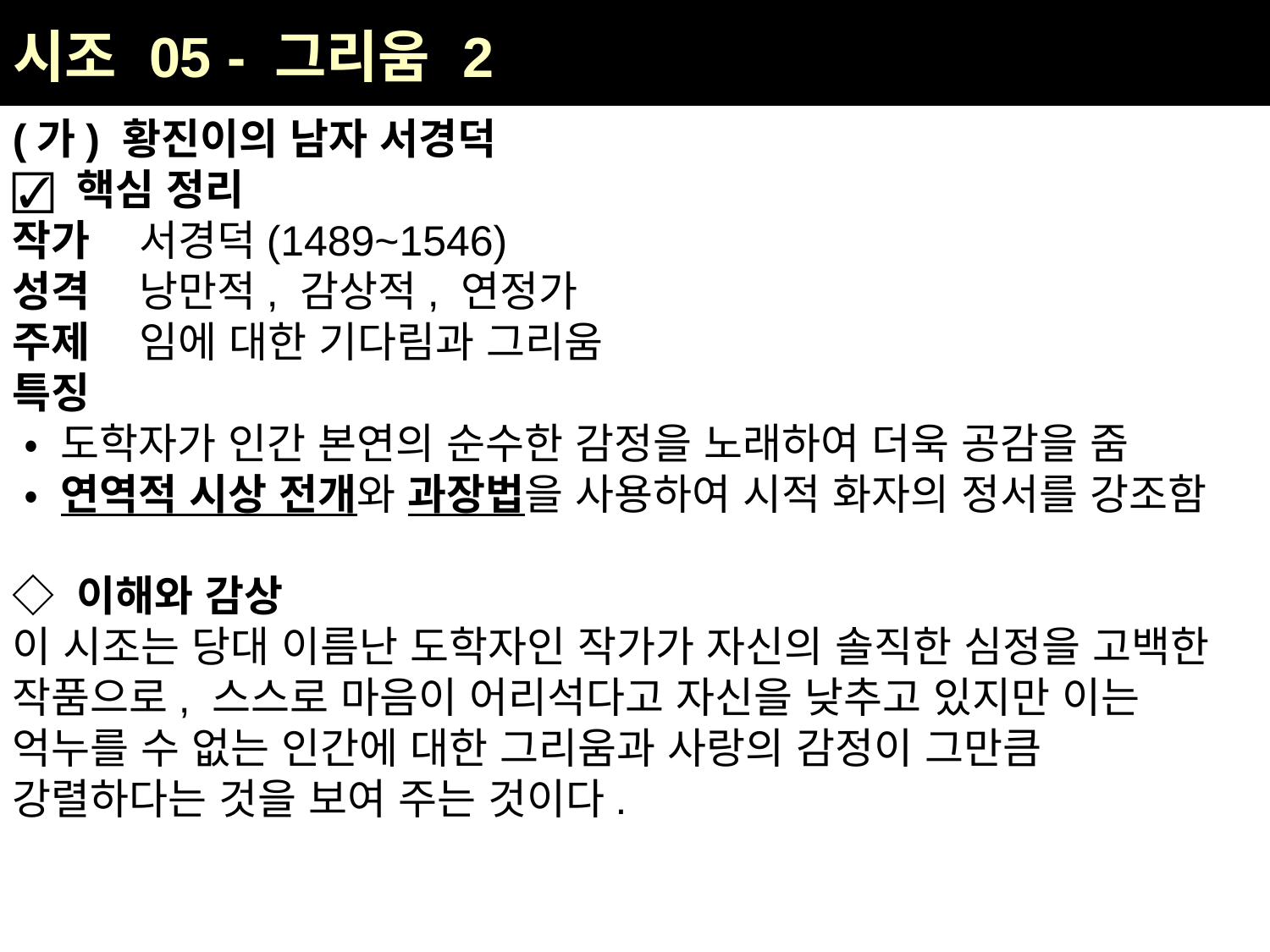

| 시조 05 - 그리움 2 |
| --- |
(가) 황진이의 남자 서경덕
☑ 핵심 정리
작가	서경덕(1489~1546)
성격	낭만적, 감상적, 연정가
주제	임에 대한 기다림과 그리움
특징
 • 도학자가 인간 본연의 순수한 감정을 노래하여 더욱 공감을 줌
 • 연역적 시상 전개와 과장법을 사용하여 시적 화자의 정서를 강조함

◇ 이해와 감상
이 시조는 당대 이름난 도학자인 작가가 자신의 솔직한 심정을 고백한 작품으로, 스스로 마음이 어리석다고 자신을 낮추고 있지만 이는 억누를 수 없는 인간에 대한 그리움과 사랑의 감정이 그만큼 강렬하다는 것을 보여 주는 것이다.